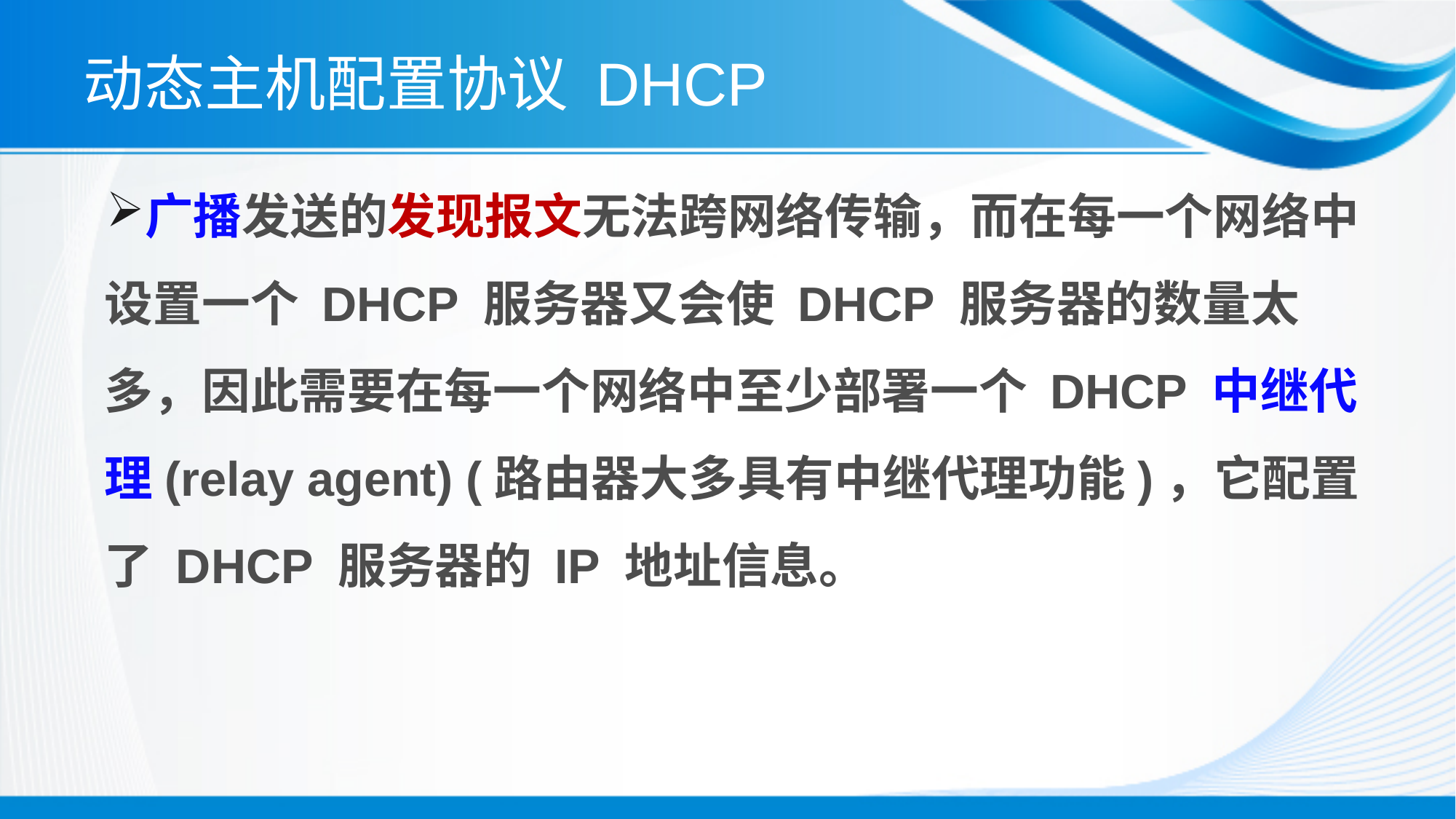

# 动态主机配置协议 DHCP
广播发送的发现报文无法跨网络传输，而在每一个网络中设置一个 DHCP 服务器又会使 DHCP 服务器的数量太多，因此需要在每一个网络中至少部署一个 DHCP 中继代理(relay agent) (路由器大多具有中继代理功能)，它配置了 DHCP 服务器的 IP 地址信息。